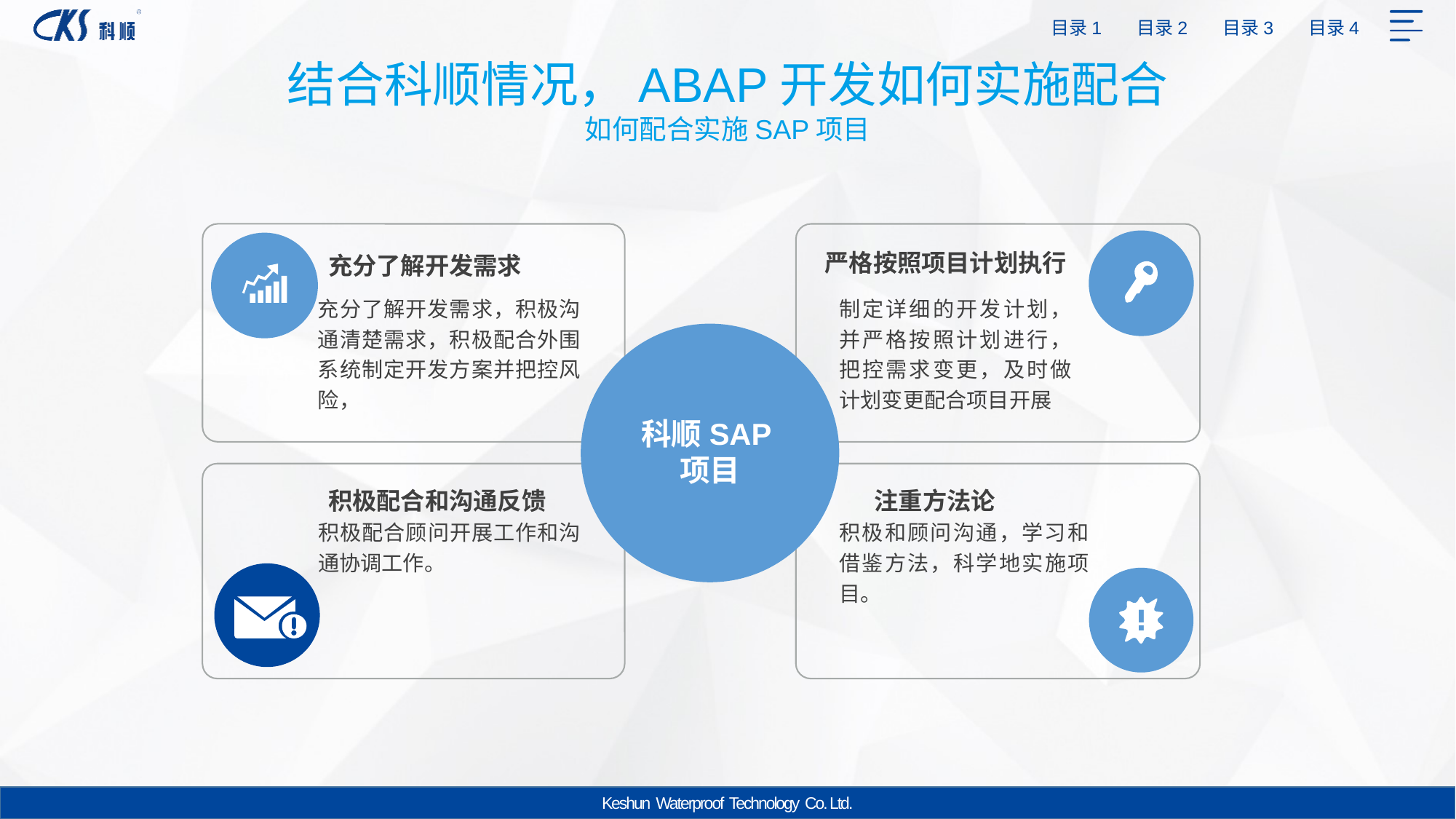

结合科顺情况，ABAP开发如何实施配合
如何配合实施SAP项目

充分了解开发需求
严格按照项目计划执行
充分了解开发需求，积极沟通清楚需求，积极配合外围系统制定开发方案并把控风险，
制定详细的开发计划，并严格按照计划进行，把控需求变更，及时做计划变更配合项目开展

科顺SAP项目

积极配合和沟通反馈
注重方法论
积极配合顾问开展工作和沟通协调工作。
积极和顾问沟通，学习和借鉴方法，科学地实施项目。

Keshun  Waterproof  Technology  Co. Ltd.